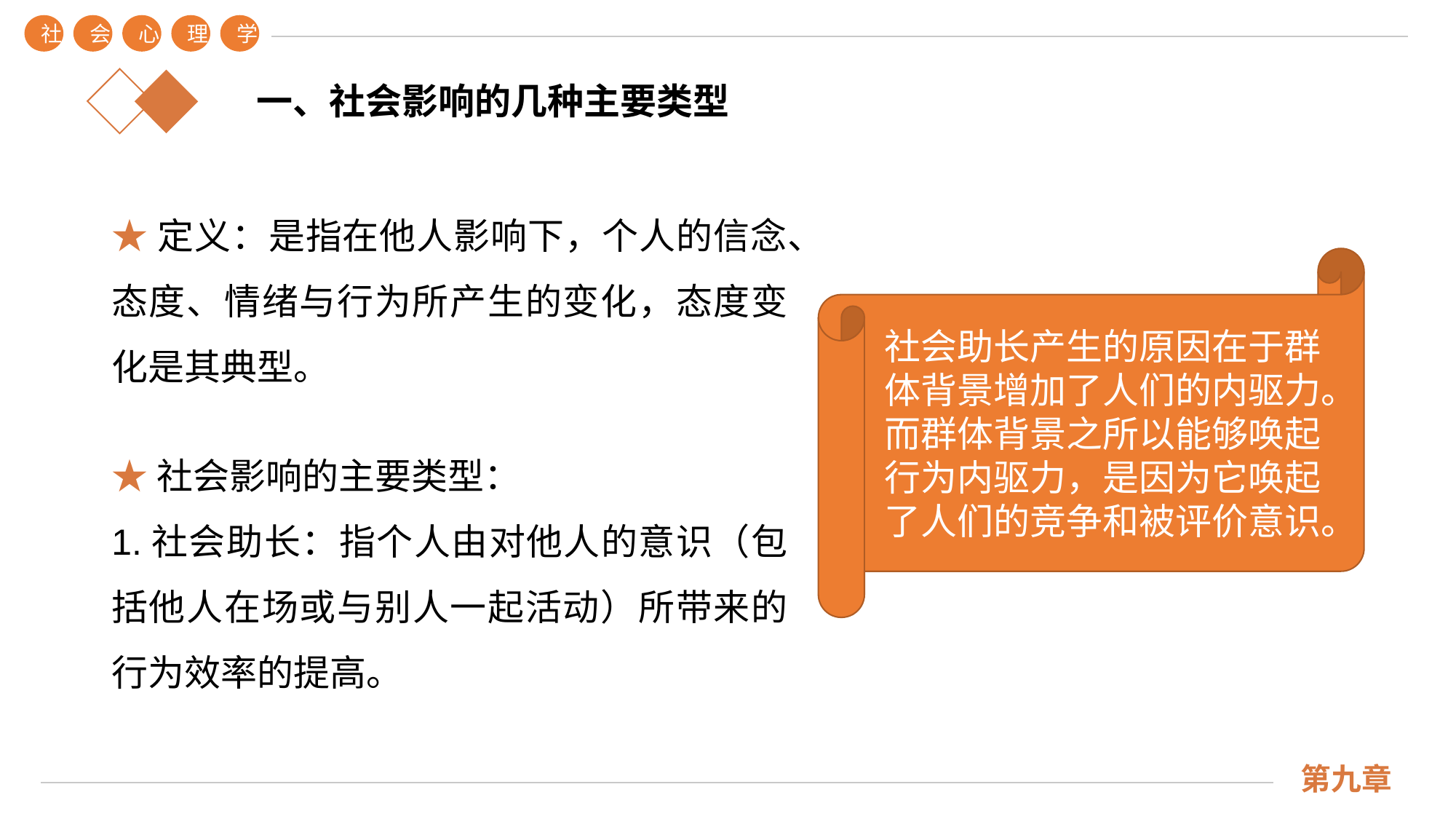

社
会
心
理
学
第九章

一、社会影响的几种主要类型
★定义：是指在他人影响下，个人的信念、态度、情绪与行为所产生的变化，态度变化是其典型。

★社会影响的主要类型：
1.社会助长：指个人由对他人的意识（包括他人在场或与别人一起活动）所带来的行为效率的提高。

社会助长产生的原因在于群体背景增加了人们的内驱力。而群体背景之所以能够唤起行为内驱力，是因为它唤起了人们的竞争和被评价意识。